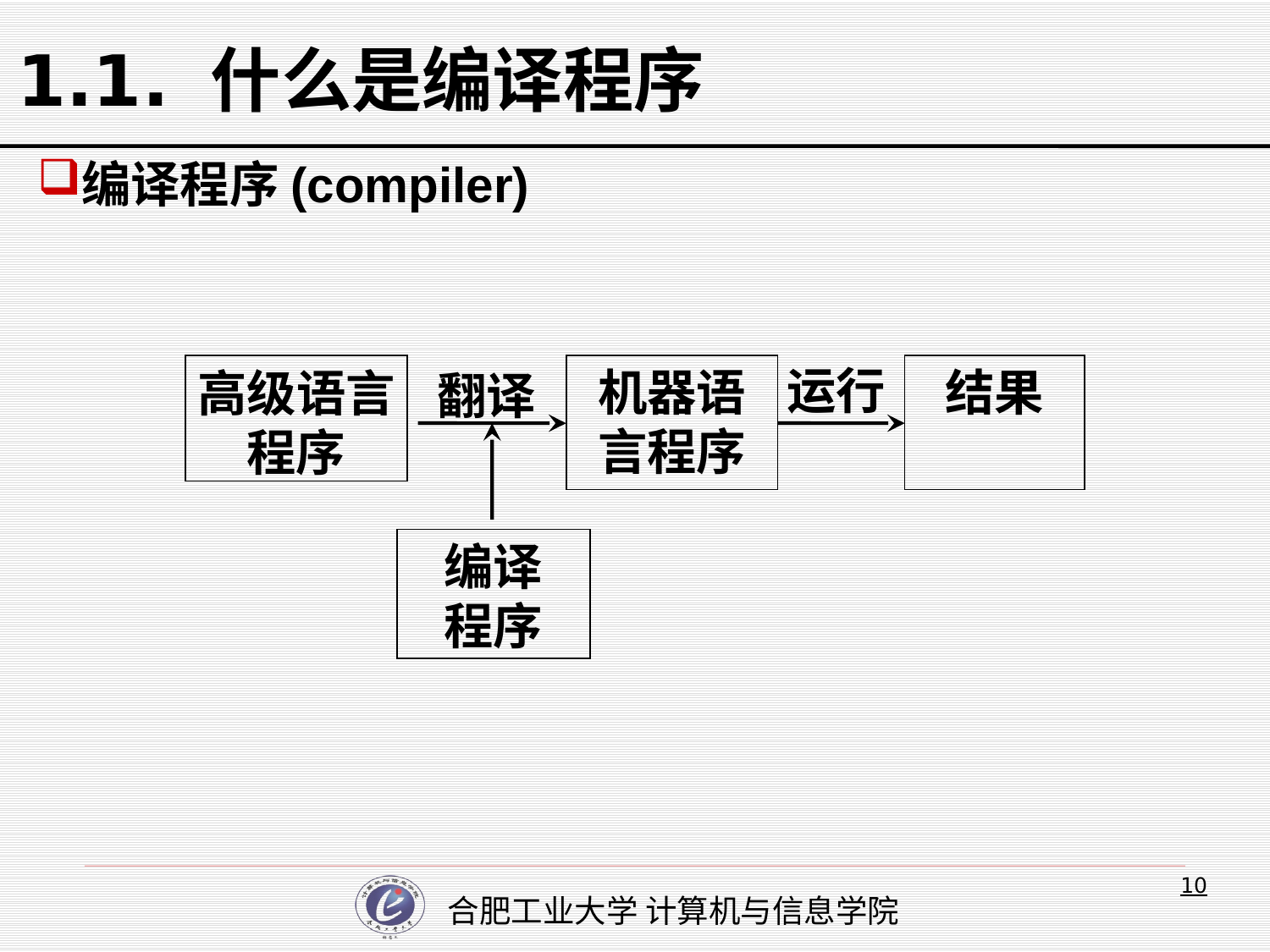

# 1.1. 什么是编译程序

编译程序(compiler)

运行
高级语言程序
翻译
机器语言程序
结果

编译
程序
10